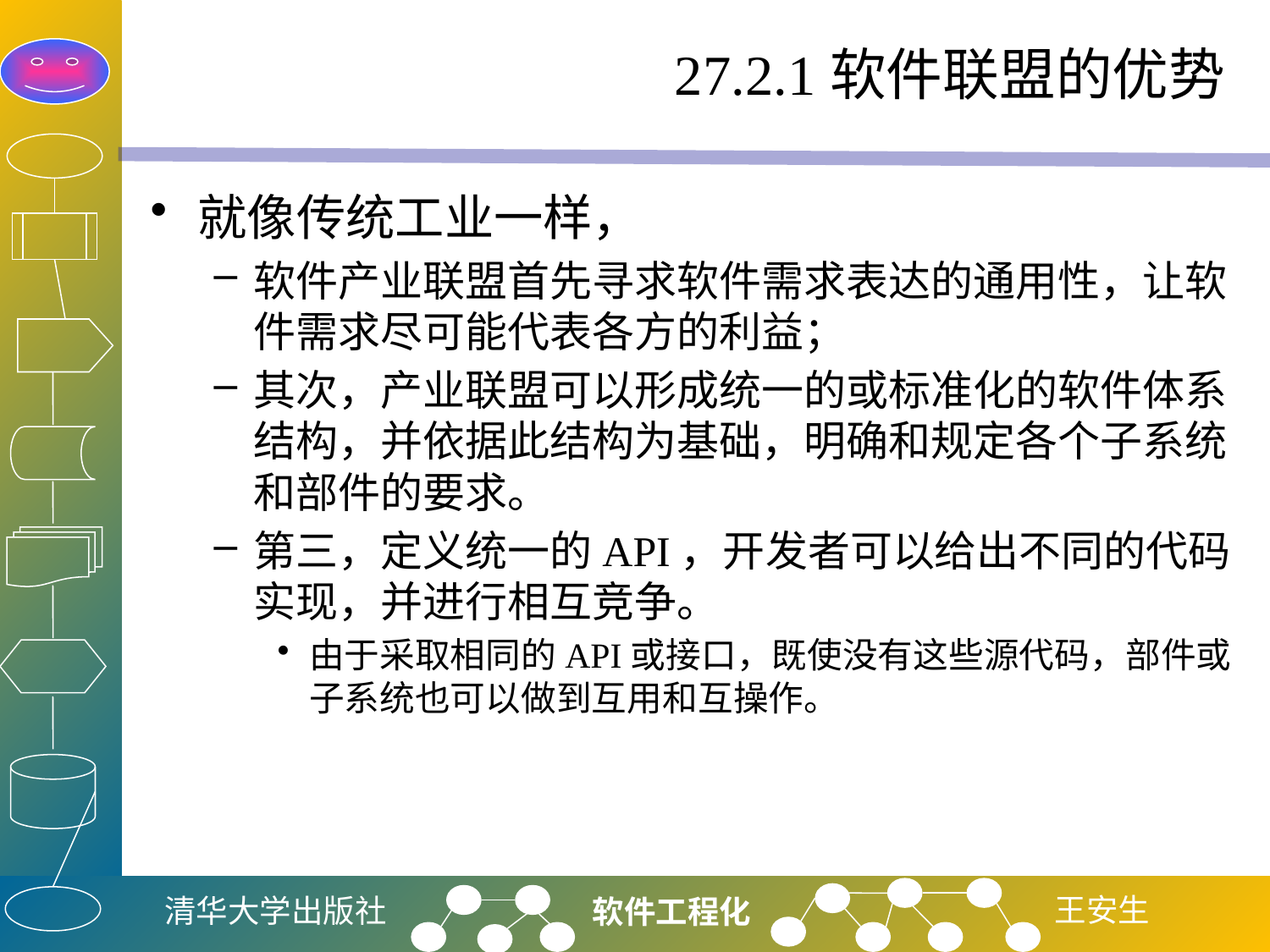

# 27.2.1软件联盟的优势
就像传统工业一样，
软件产业联盟首先寻求软件需求表达的通用性，让软件需求尽可能代表各方的利益；
其次，产业联盟可以形成统一的或标准化的软件体系结构，并依据此结构为基础，明确和规定各个子系统和部件的要求。
第三，定义统一的API，开发者可以给出不同的代码实现，并进行相互竞争。
由于采取相同的API或接口，既使没有这些源代码，部件或子系统也可以做到互用和互操作。